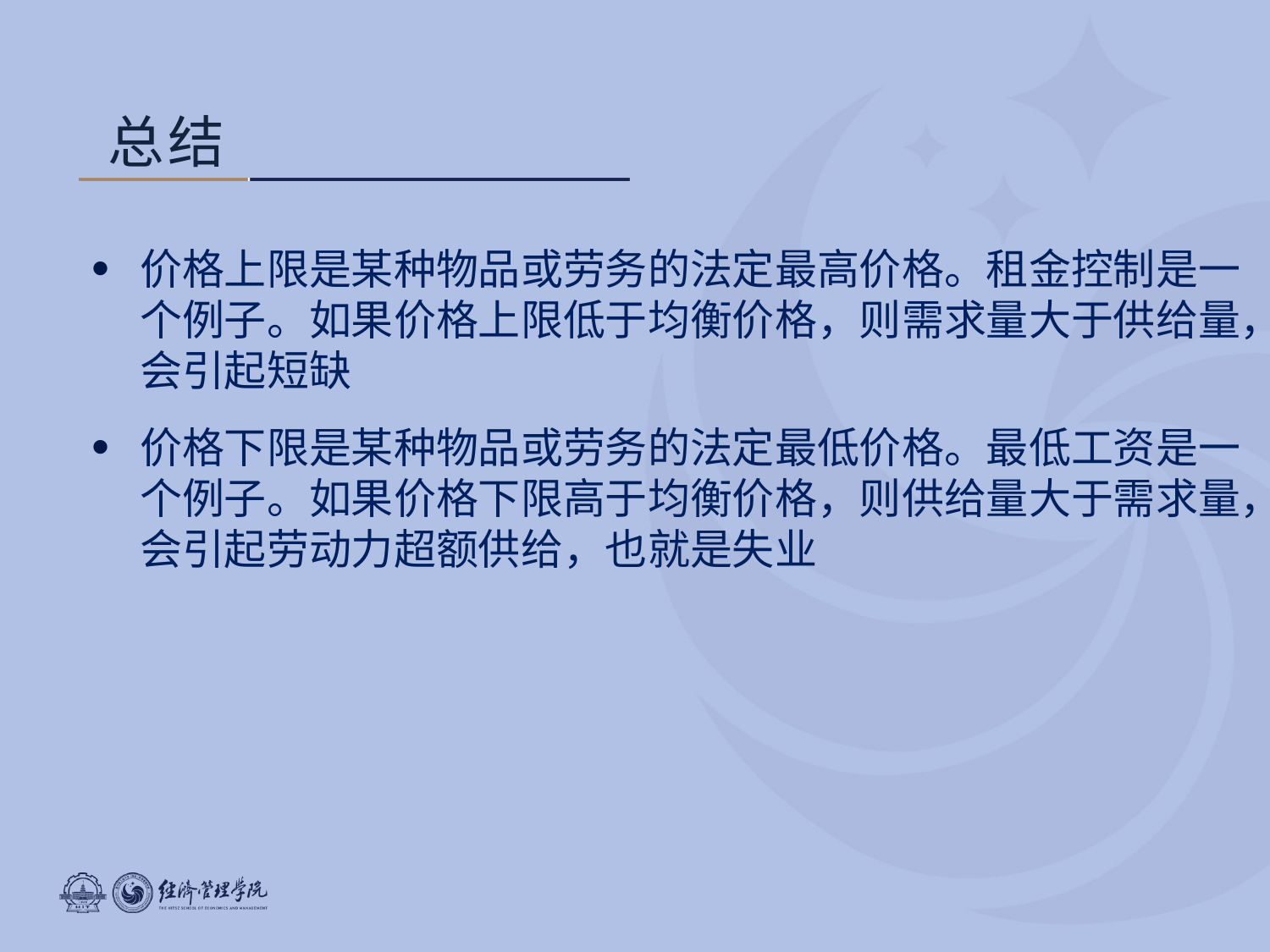

总结
价格上限是某种物品或劳务的法定最高价格。租金控制是一个例子。如果价格上限低于均衡价格，则需求量大于供给量，会引起短缺
价格下限是某种物品或劳务的法定最低价格。最低工资是一个例子。如果价格下限高于均衡价格，则供给量大于需求量，会引起劳动力超额供给，也就是失业